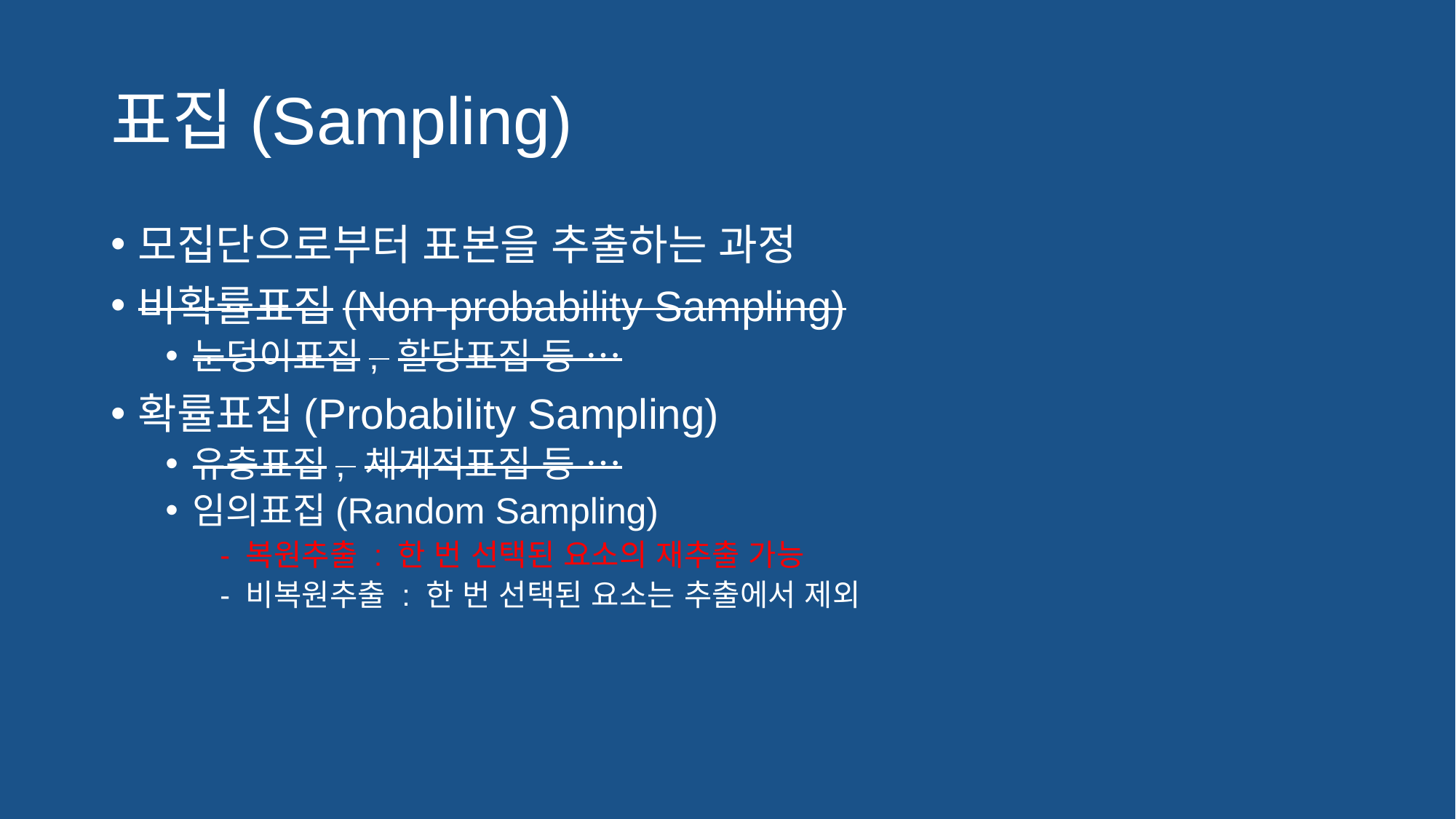

# 표집(Sampling)
모집단으로부터 표본을 추출하는 과정
비확률표집(Non-probability Sampling)
눈덩이표집, 할당표집 등 …
확률표집(Probability Sampling)
유층표집, 체계적표집 등 …
임의표집(Random Sampling)
- 복원추출 : 한 번 선택된 요소의 재추출 가능
- 비복원추출 : 한 번 선택된 요소는 추출에서 제외